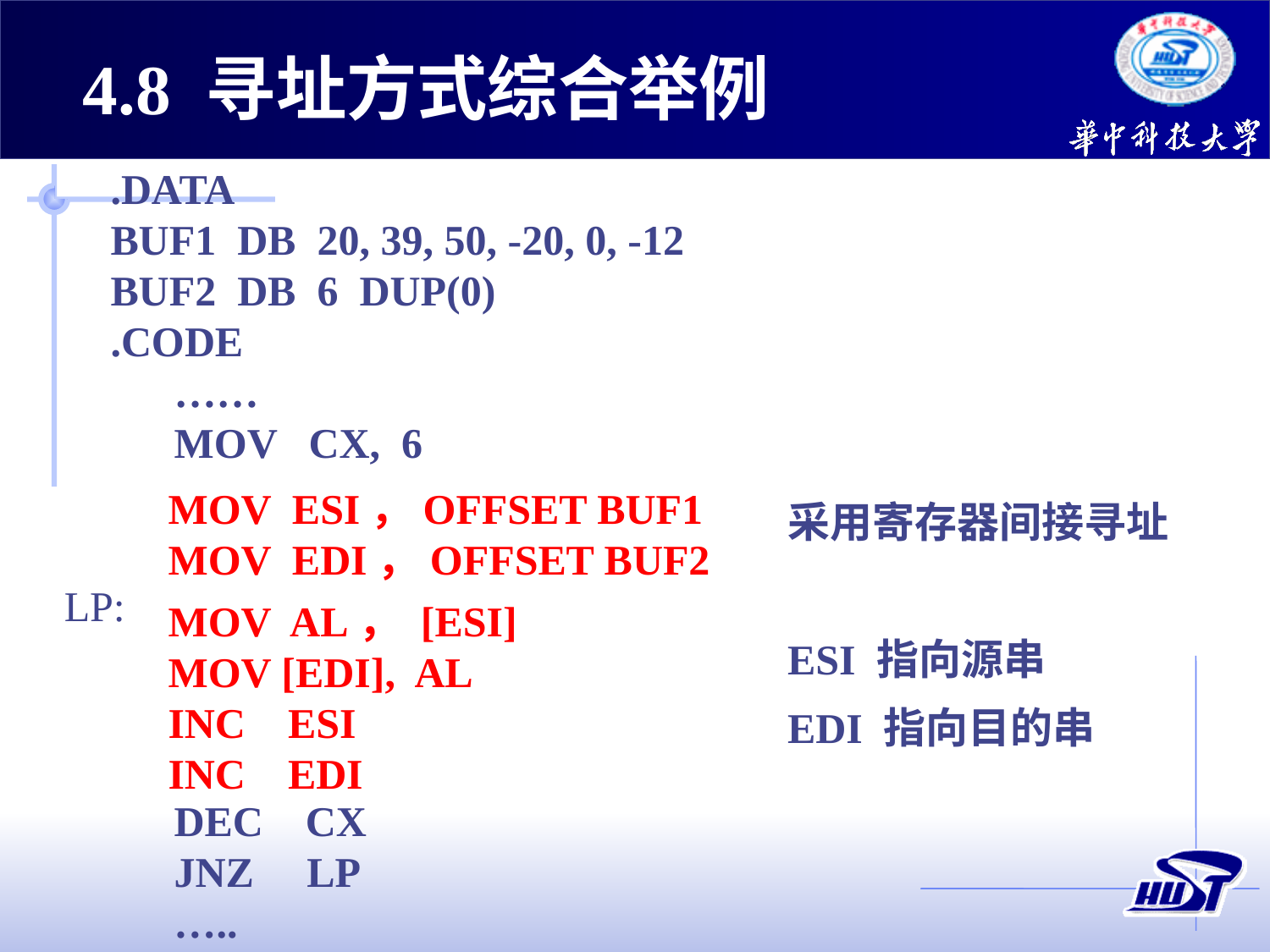

4.8 寻址方式综合举例
.DATA
BUF1  DB  20, 39, 50, -20, 0, -12
BUF2  DB  6  DUP(0)
.CODE
      ……
      MOV   CX,  6
采用寄存器间接寻址

ESI 指向源串
EDI 指向目的串
MOV  ESI，OFFSET BUF1
MOV  EDI，OFFSET BUF2
LP:
MOV  AL， [ESI]
MOV [EDI],  AL
INC    ESI
INC    EDI
        DEC    CX
        JNZ     LP
        …..